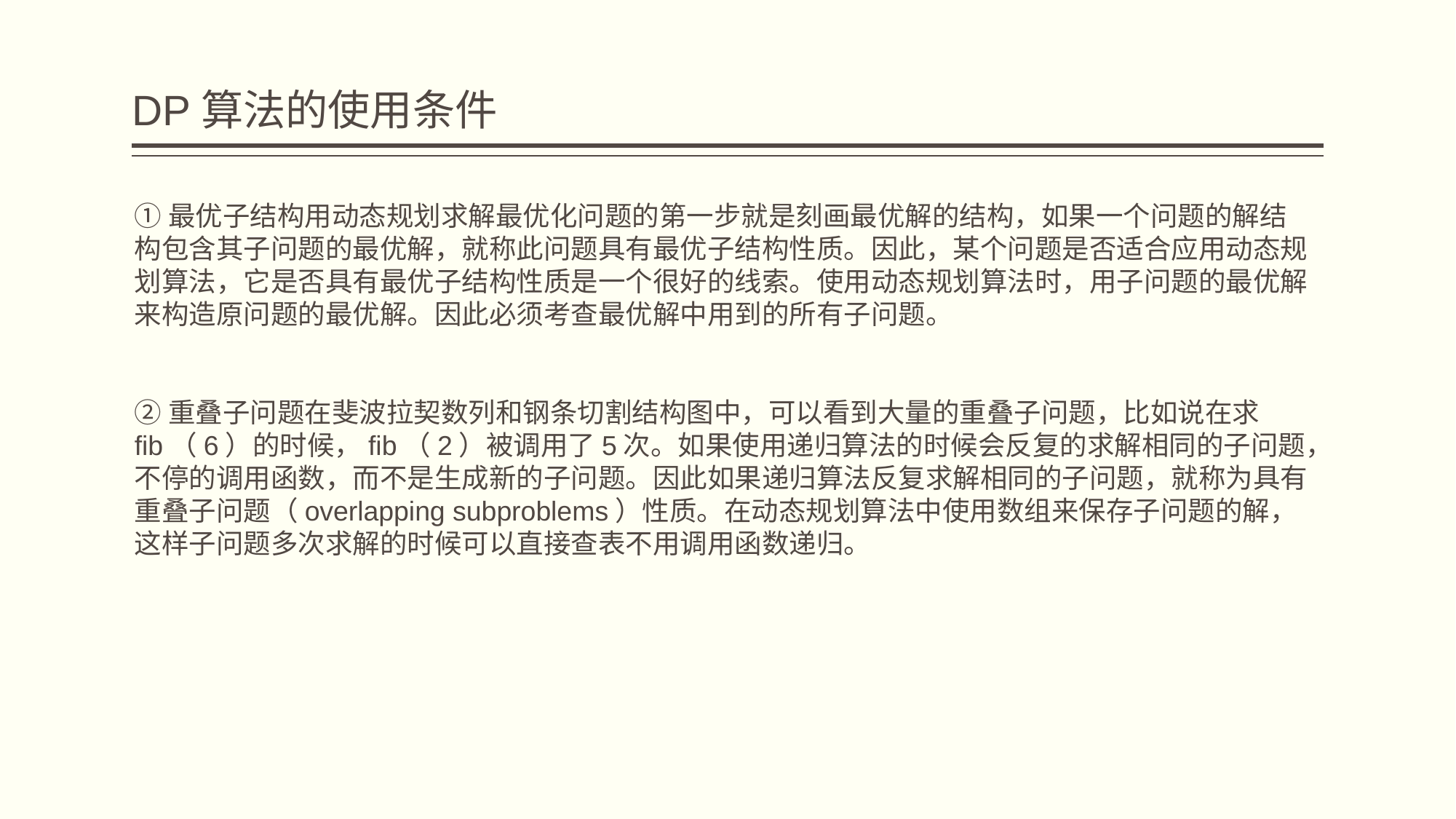

# DP算法的使用条件
①最优子结构用动态规划求解最优化问题的第一步就是刻画最优解的结构，如果一个问题的解结构包含其子问题的最优解，就称此问题具有最优子结构性质。因此，某个问题是否适合应用动态规划算法，它是否具有最优子结构性质是一个很好的线索。使用动态规划算法时，用子问题的最优解来构造原问题的最优解。因此必须考查最优解中用到的所有子问题。

②重叠子问题在斐波拉契数列和钢条切割结构图中，可以看到大量的重叠子问题，比如说在求fib（6）的时候，fib（2）被调用了5次。如果使用递归算法的时候会反复的求解相同的子问题，不停的调用函数，而不是生成新的子问题。因此如果递归算法反复求解相同的子问题，就称为具有重叠子问题（overlapping subproblems）性质。在动态规划算法中使用数组来保存子问题的解，这样子问题多次求解的时候可以直接查表不用调用函数递归。